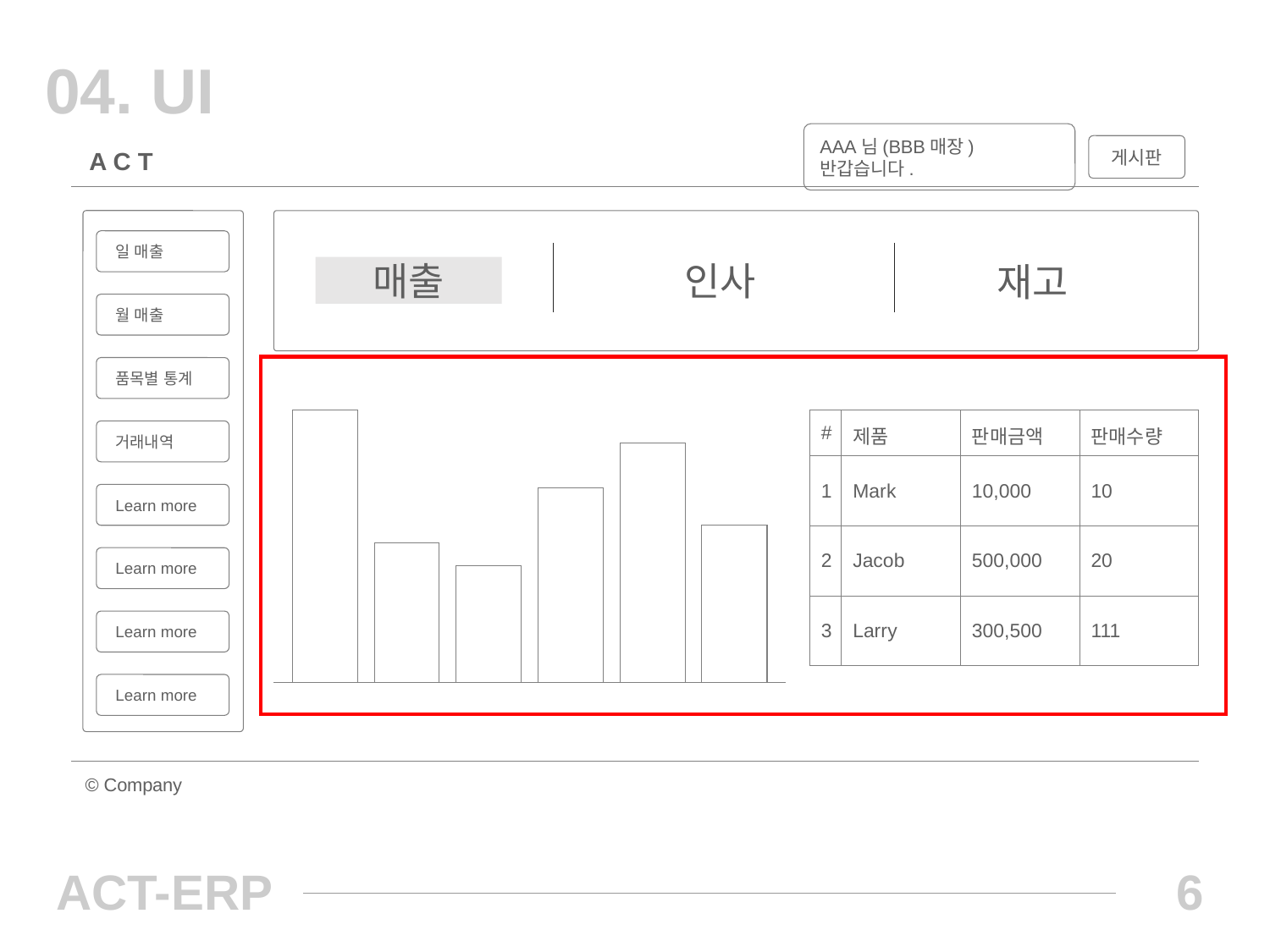

04. UI
A C T
AAA님(BBB매장) 반갑습니다.
게시판

일 매출
인사
매출
재고
월 매출
품목별 통계

| # | 제품 | 판매금액 | 판매수량 |
| --- | --- | --- | --- |
| 1 | Mark | 10,000 | 10 |
| 2 | Jacob | 500,000 | 20 |
| 3 | Larry | 300,500 | 111 |

거래내역
Learn more
Learn more
Learn more
Learn more
© Company
ACT-ERP
6